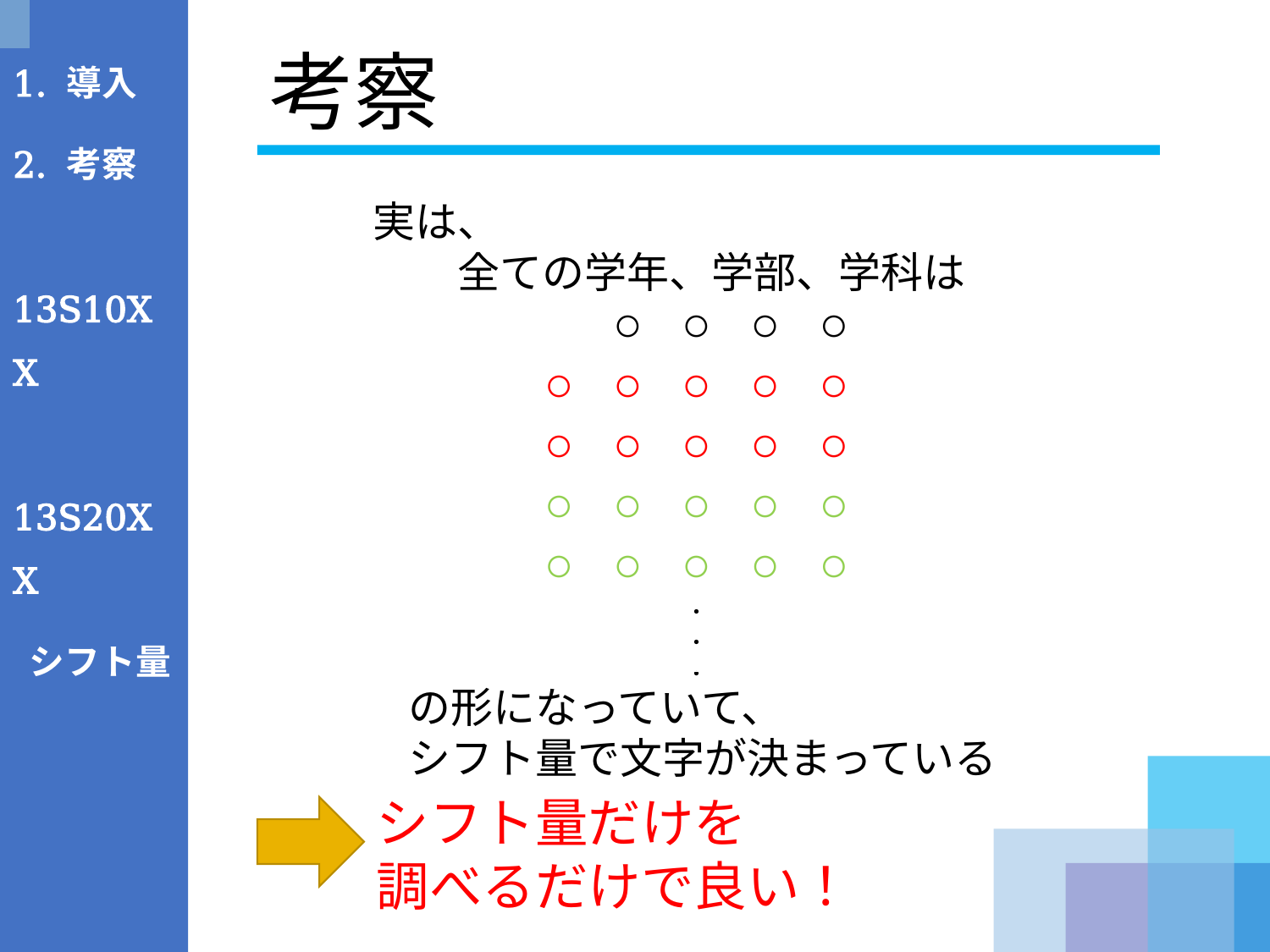

1. 導入
2. 考察
 13S10XX
 13S20XX
 シフト量
# 考察
実は、
　　全ての学年、学部、学科は
|  | H | A | T | N |
| --- | --- | --- | --- | --- |
| G | Y | S | L | F |
| G | Y | S | L | F |
| X | R | H | A | T |
| X | R | H | A | T |
| N | G | Y | S | L |
| N | G | Y | S | L |
| F | X | R | H | A |
| F | X | R |  |  |
|  | ○ | ○ | ○ | ○ |
| --- | --- | --- | --- | --- |
| ○ | ○ | ○ | ○ | ○ |
| ○ | ○ | ○ | ○ | ○ |
| ○ | ○ | ○ | ○ | ○ |
| ○ | ○ | ○ | ○ | ○ |
|  |  | ・ ・ ・ |  |  |
の形になっていて、
シフト量で文字が決まっている
シフト量だけを
調べるだけで良い！